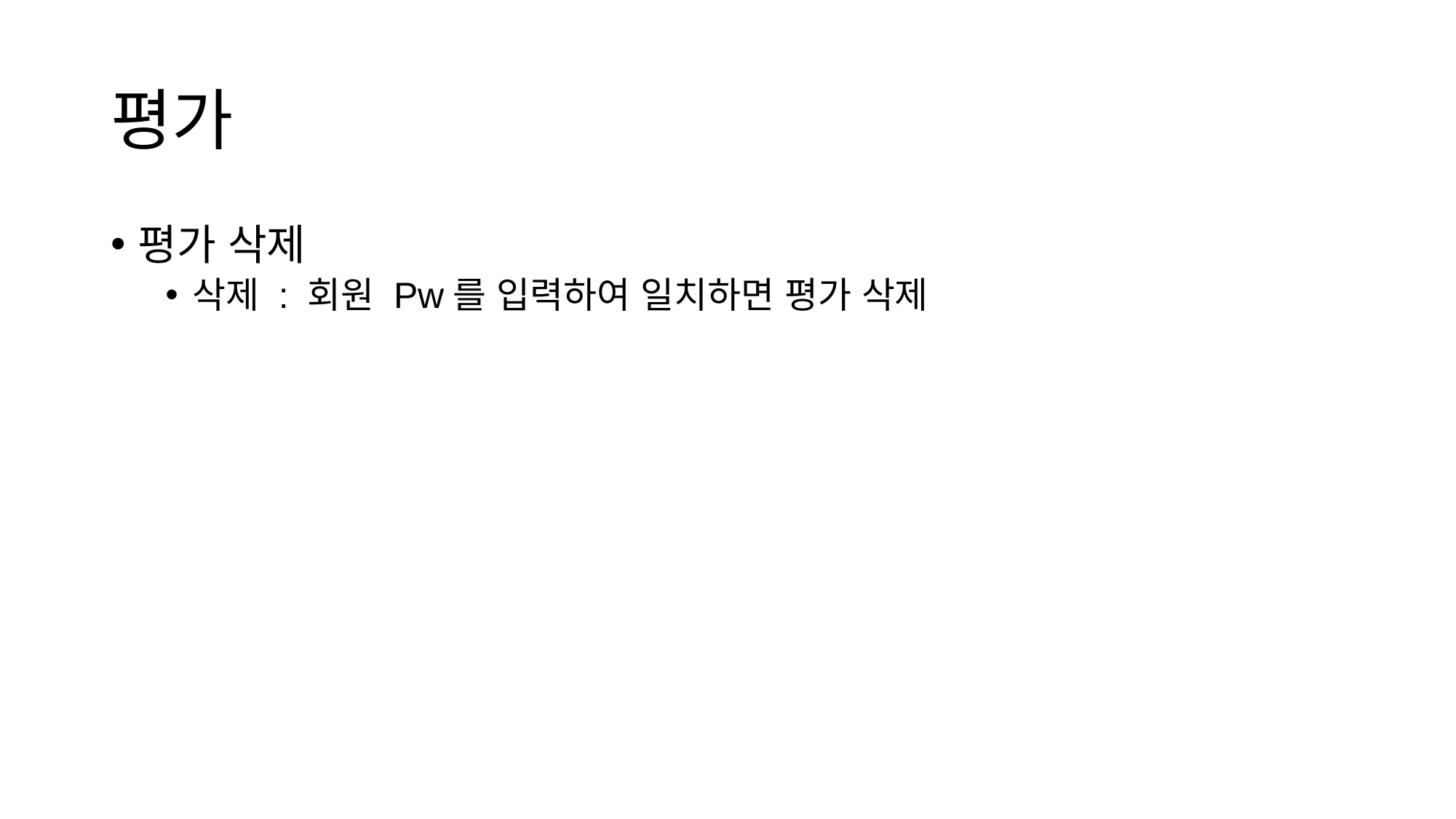

# 평가
평가 삭제
삭제 : 회원 Pw를 입력하여 일치하면 평가 삭제